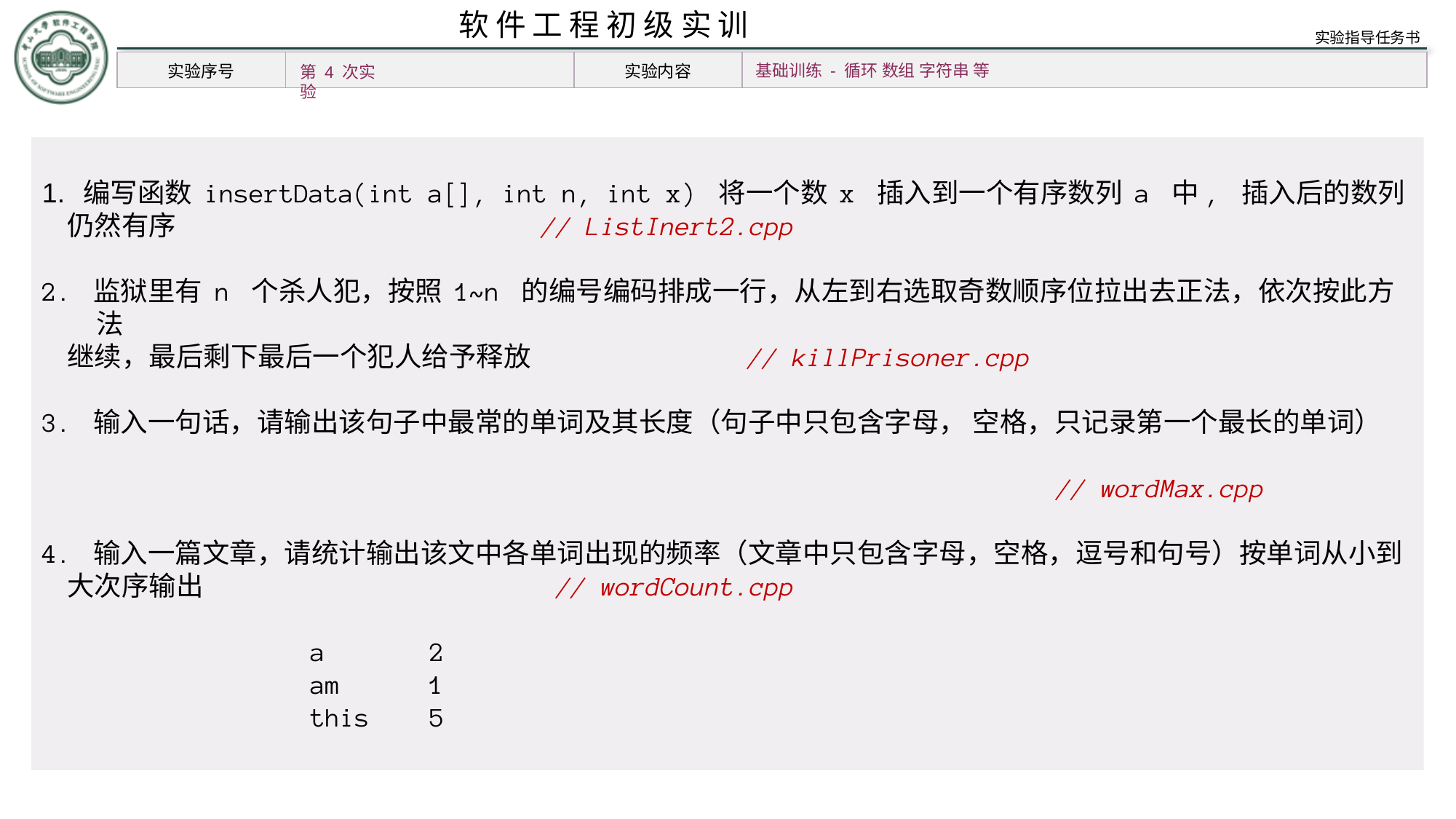

基础训练 - 循环 数组 字符串 等
第 4 次实验

编写函数 insertData(int a[], int n, int x) 将一个数 x 插入到一个有序数列 a 中, 插入后的数列
   仍然有序                                                          // ListInert2.cpp

2. 监狱里有 n 个杀人犯，按照 1~n 的编号编码排成一行，从左到右选取奇数顺序位拉出去正法，依次按此方法
   继续，最后剩下最后一个犯人给予释放                                  // killPrisoner.cpp

3. 输入一句话，请输出该句子中最常的单词及其长度（句子中只包含字母， 空格，只记录第一个最长的单词）
                                                                    // wordMax.cpp

4. 输入一篇文章，请统计输出该文中各单词出现的频率（文章中只包含字母，空格，逗号和句号）按单词从小到
   大次序输出                                                        // wordCount.cpp

                  a       2
                  am      1
                  this    5